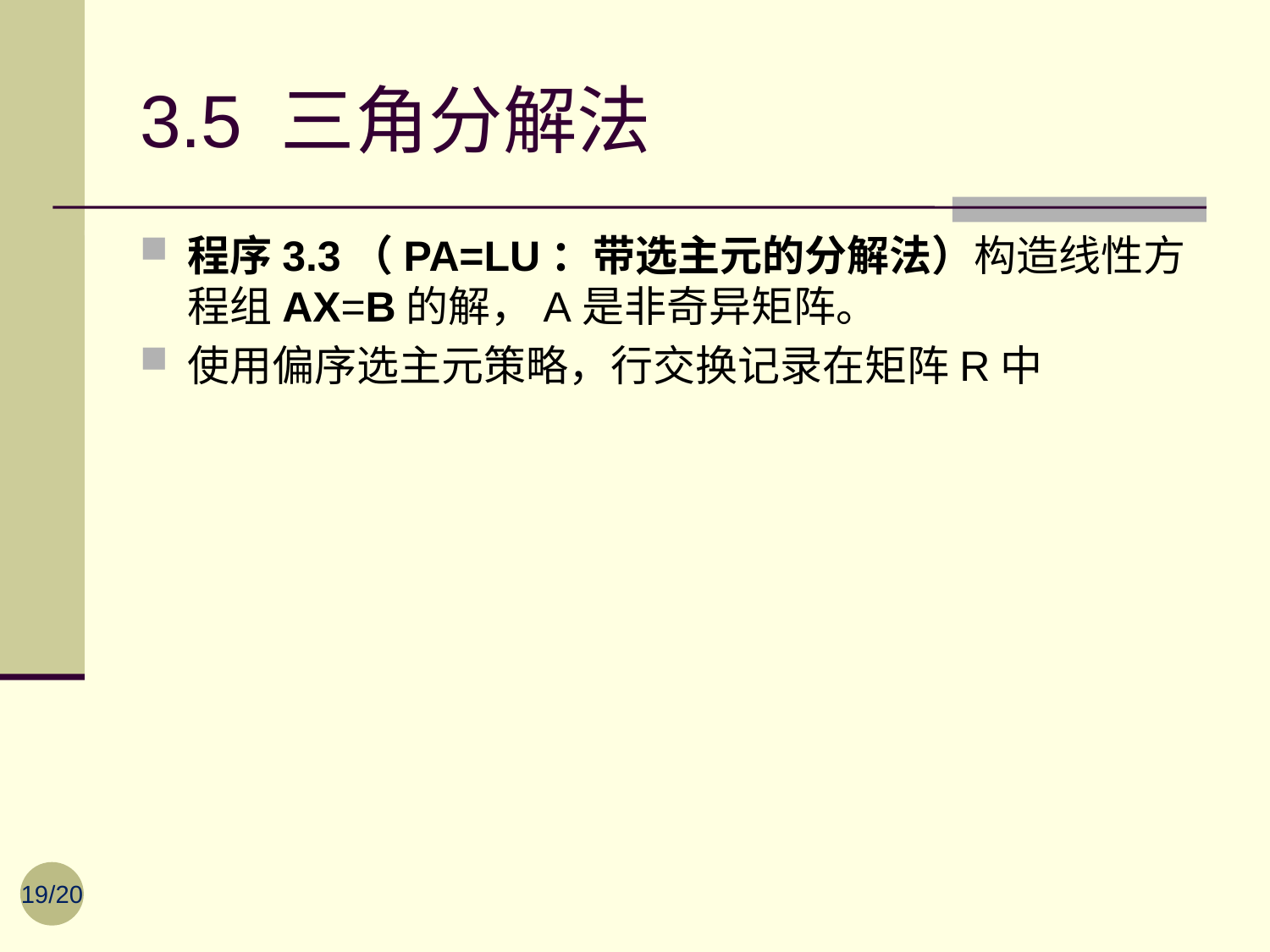

# 3.5 三角分解法
程序3.3（PA=LU：带选主元的分解法）构造线性方程组AX=B的解，A是非奇异矩阵。
使用偏序选主元策略，行交换记录在矩阵R中